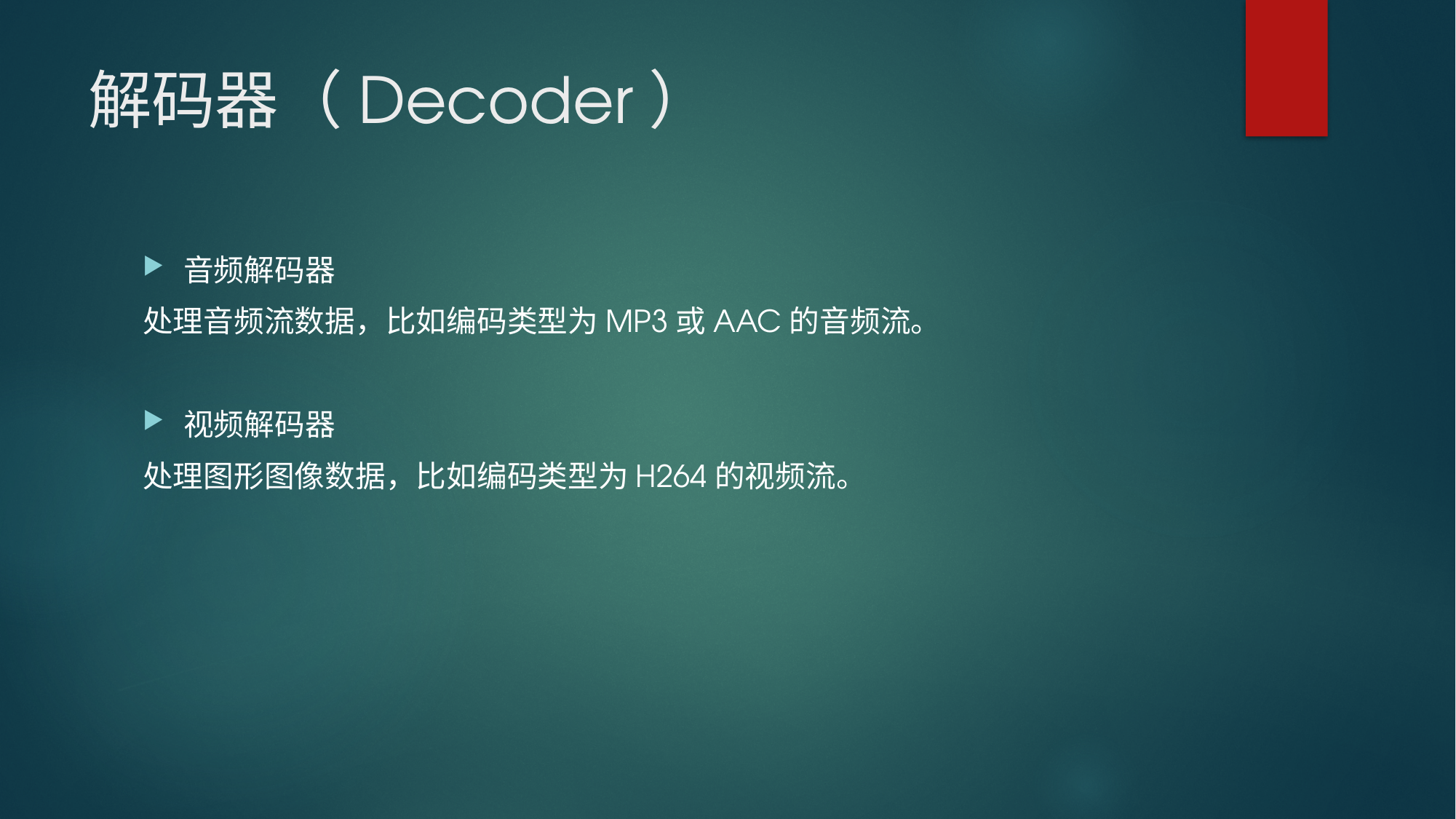

# 解码器（Decoder）
音频解码器
处理音频流数据，比如编码类型为MP3或AAC的音频流。

视频解码器
处理图形图像数据，比如编码类型为H264的视频流。